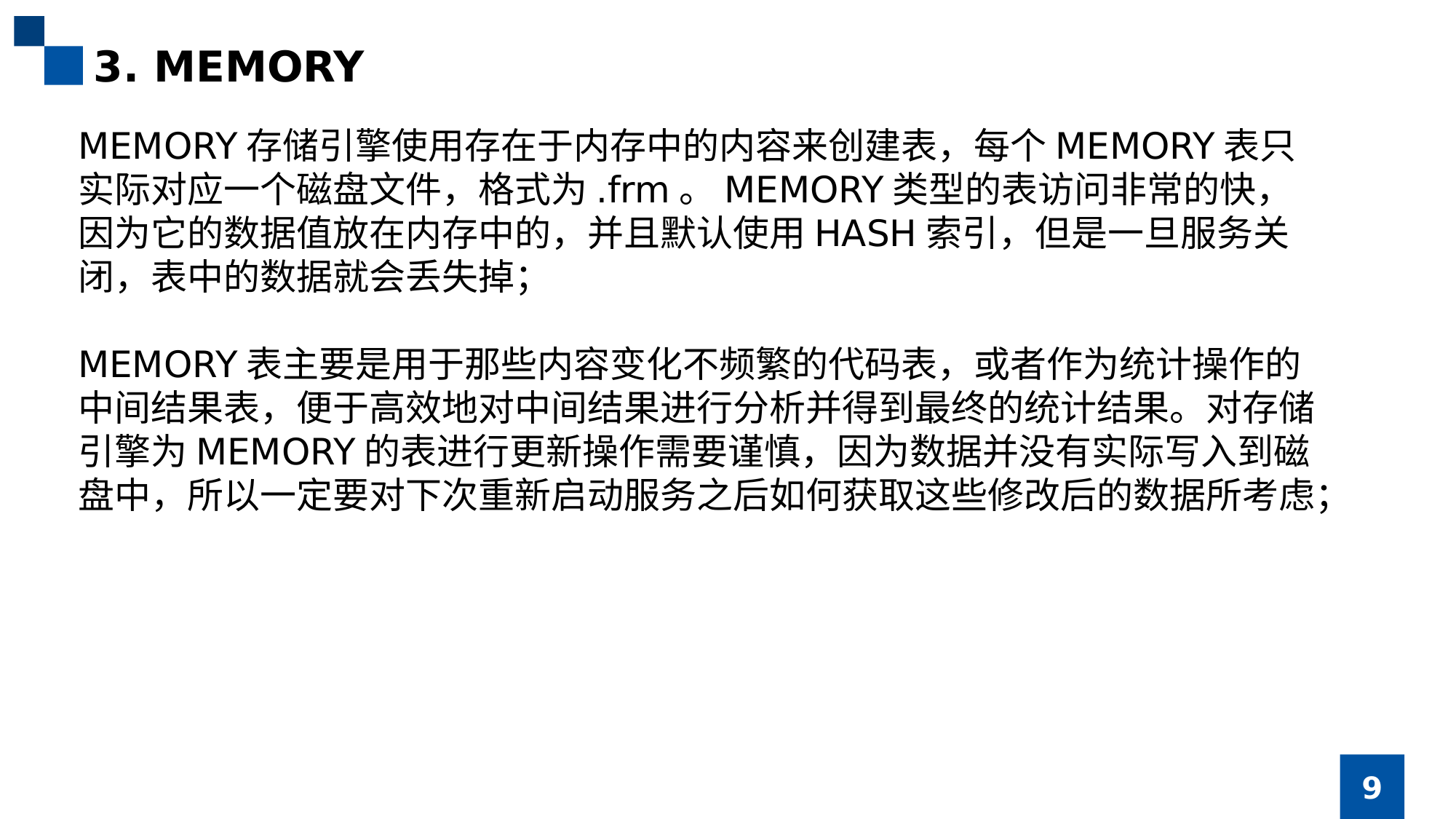

3. MEMORY
MEMORY存储引擎使用存在于内存中的内容来创建表，每个MEMORY表只实际对应一个磁盘文件，格式为.frm。MEMORY类型的表访问非常的快，因为它的数据值放在内存中的，并且默认使用HASH索引，但是一旦服务关闭，表中的数据就会丢失掉；

MEMORY表主要是用于那些内容变化不频繁的代码表，或者作为统计操作的中间结果表，便于高效地对中间结果进行分析并得到最终的统计结果。对存储引擎为MEMORY的表进行更新操作需要谨慎，因为数据并没有实际写入到磁盘中，所以一定要对下次重新启动服务之后如何获取这些修改后的数据所考虑；
9